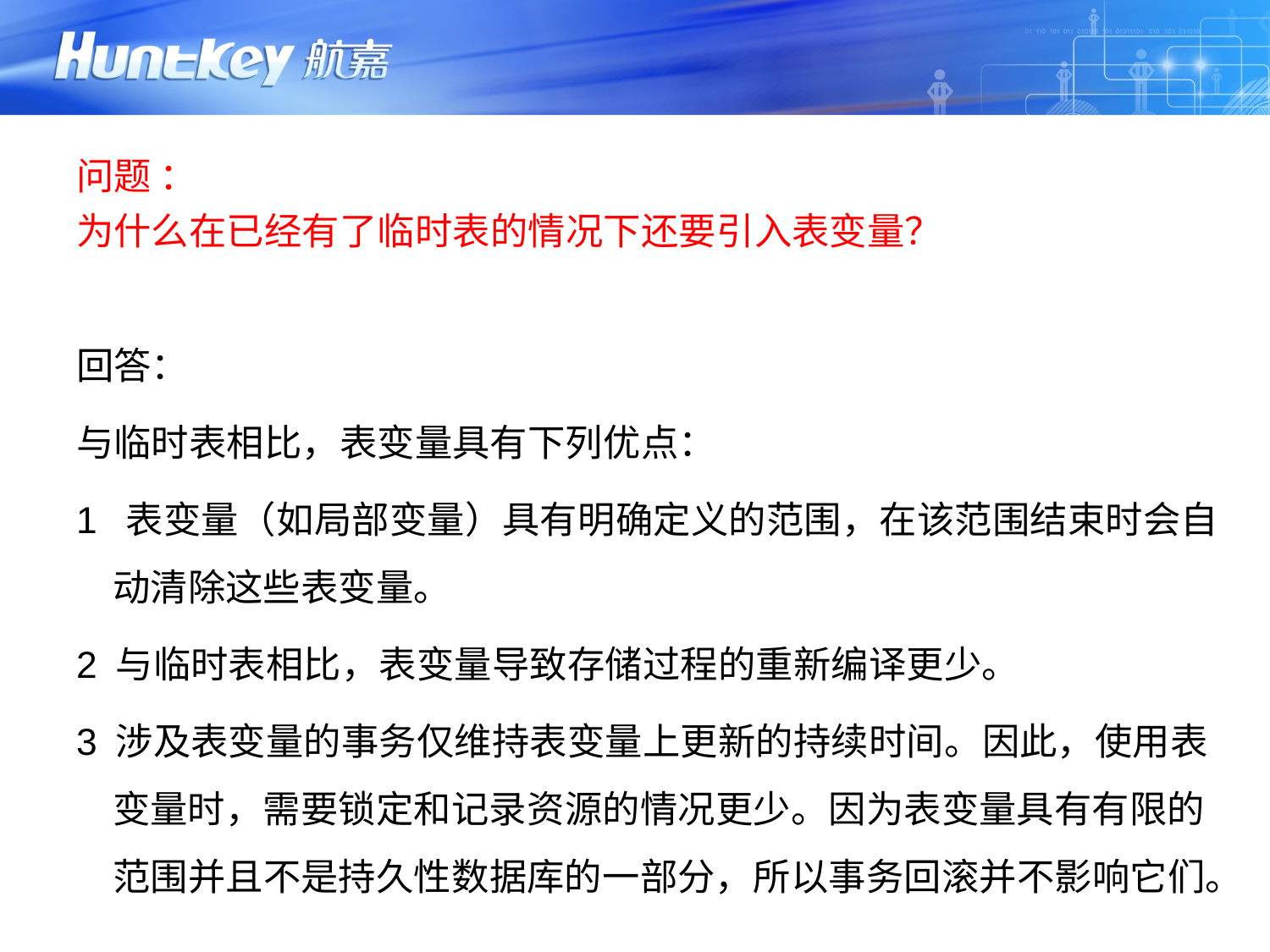

问题 ：
为什么在已经有了临时表的情况下还要引入表变量？

回答：
与临时表相比，表变量具有下列优点：
1  表变量（如局部变量）具有明确定义的范围，在该范围结束时会自动清除这些表变量。
2 与临时表相比，表变量导致存储过程的重新编译更少。
3 涉及表变量的事务仅维持表变量上更新的持续时间。因此，使用表变量时，需要锁定和记录资源的情况更少。因为表变量具有有限的范围并且不是持久性数据库的一部分，所以事务回滚并不影响它们。